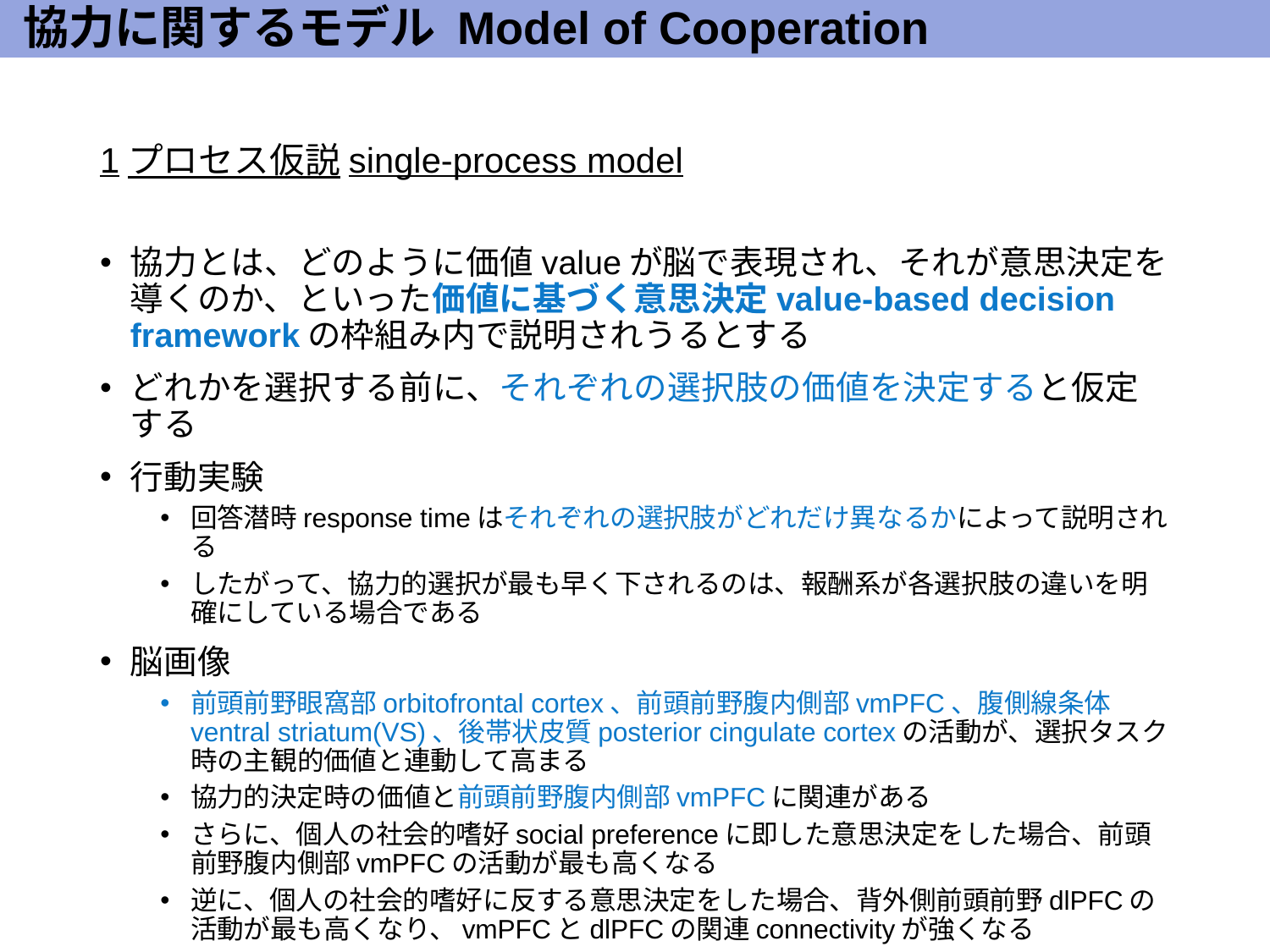

# 協力に関するモデル Model of Cooperation
1プロセス仮説single-process model
協力とは、どのように価値valueが脳で表現され、それが意思決定を導くのか、といった価値に基づく意思決定value-based decision frameworkの枠組み内で説明されうるとする
どれかを選択する前に、それぞれの選択肢の価値を決定すると仮定する
行動実験
回答潜時response timeはそれぞれの選択肢がどれだけ異なるかによって説明される
したがって、協力的選択が最も早く下されるのは、報酬系が各選択肢の違いを明確にしている場合である
脳画像
前頭前野眼窩部orbitofrontal cortex、前頭前野腹内側部vmPFC、腹側線条体ventral striatum(VS)、後帯状皮質posterior cingulate cortexの活動が、選択タスク時の主観的価値と連動して高まる
協力的決定時の価値と前頭前野腹内側部vmPFCに関連がある
さらに、個人の社会的嗜好social preferenceに即した意思決定をした場合、前頭前野腹内側部vmPFCの活動が最も高くなる
逆に、個人の社会的嗜好に反する意思決定をした場合、背外側前頭前野dlPFCの活動が最も高くなり、vmPFCとdlPFCの関連connectivityが強くなる